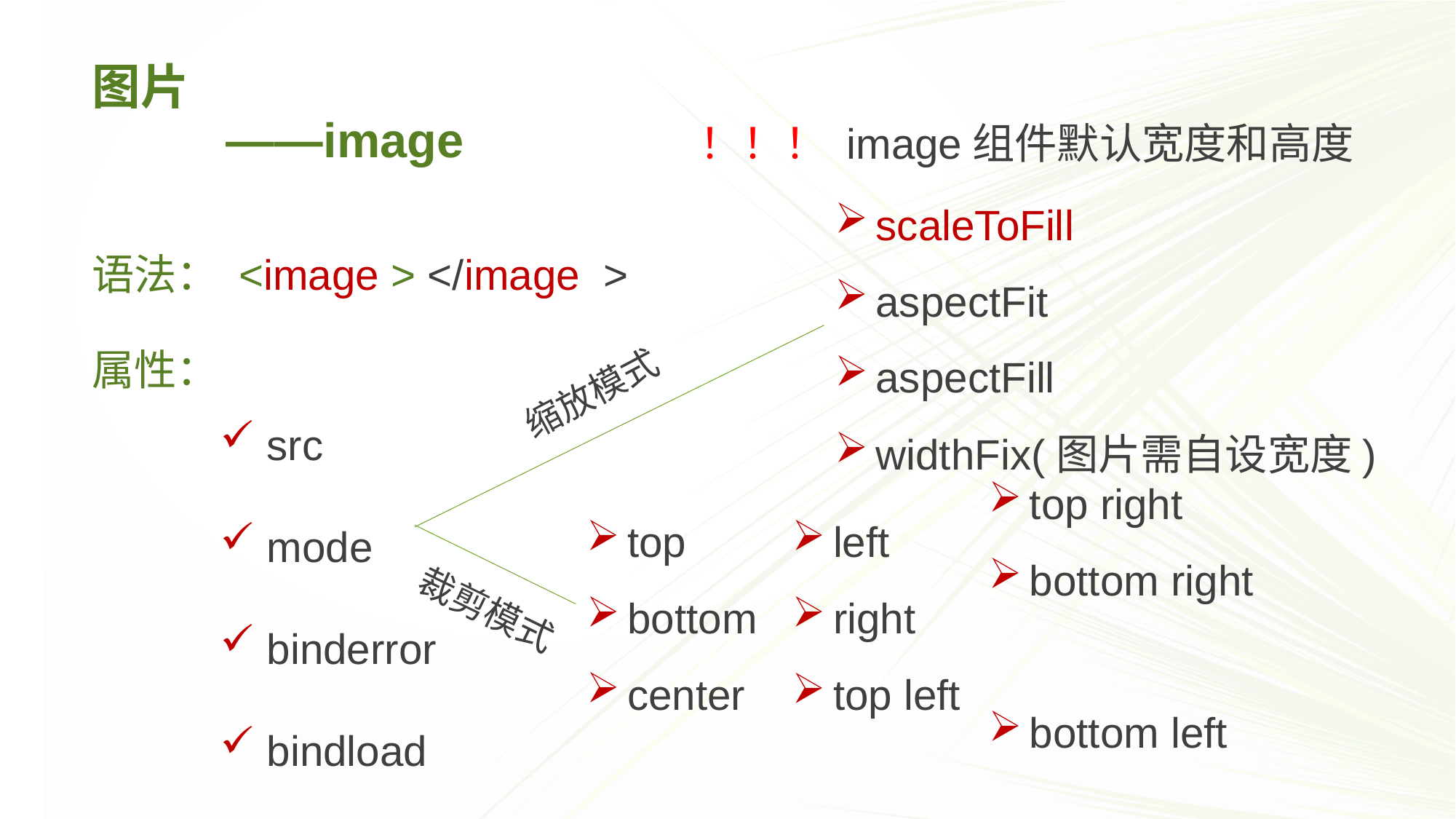

语法： <image > </image  >
图片
          ——image
！！！ image组件默认宽度和高度
scaleToFill
aspectFit
aspectFill
widthFix(图片需自设宽度)
属性：

缩放模式
top
bottom
center
left
right
top left
top right
bottom right
bottom left
裁剪模式
 src
 mode
 binderror
 bindload